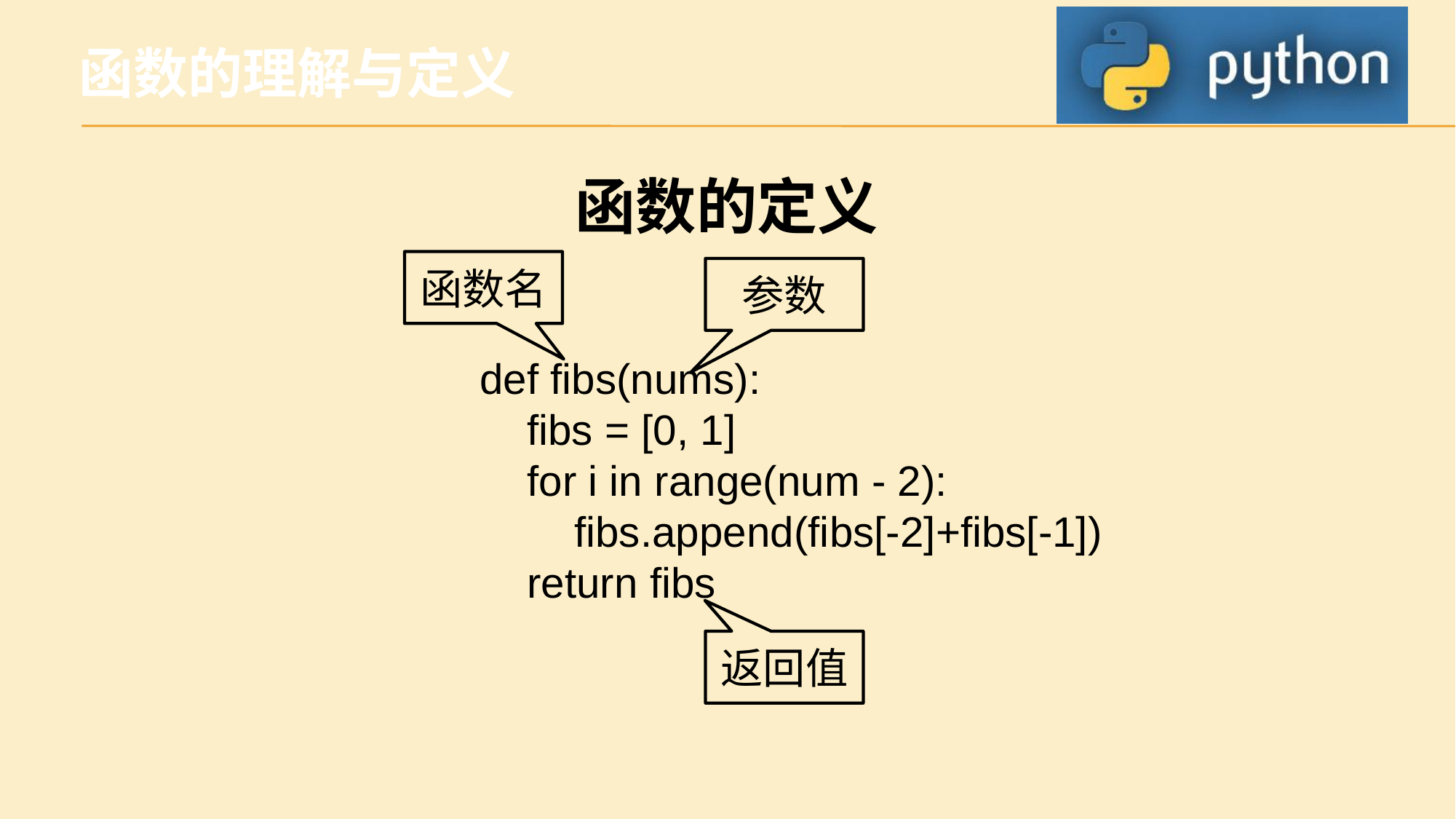

函数的理解与定义
函数的定义
函数名
参数
def fibs(nums):
    fibs = [0, 1]
    for i in range(num - 2):
        fibs.append(fibs[-2]+fibs[-1])
    return fibs
返回值